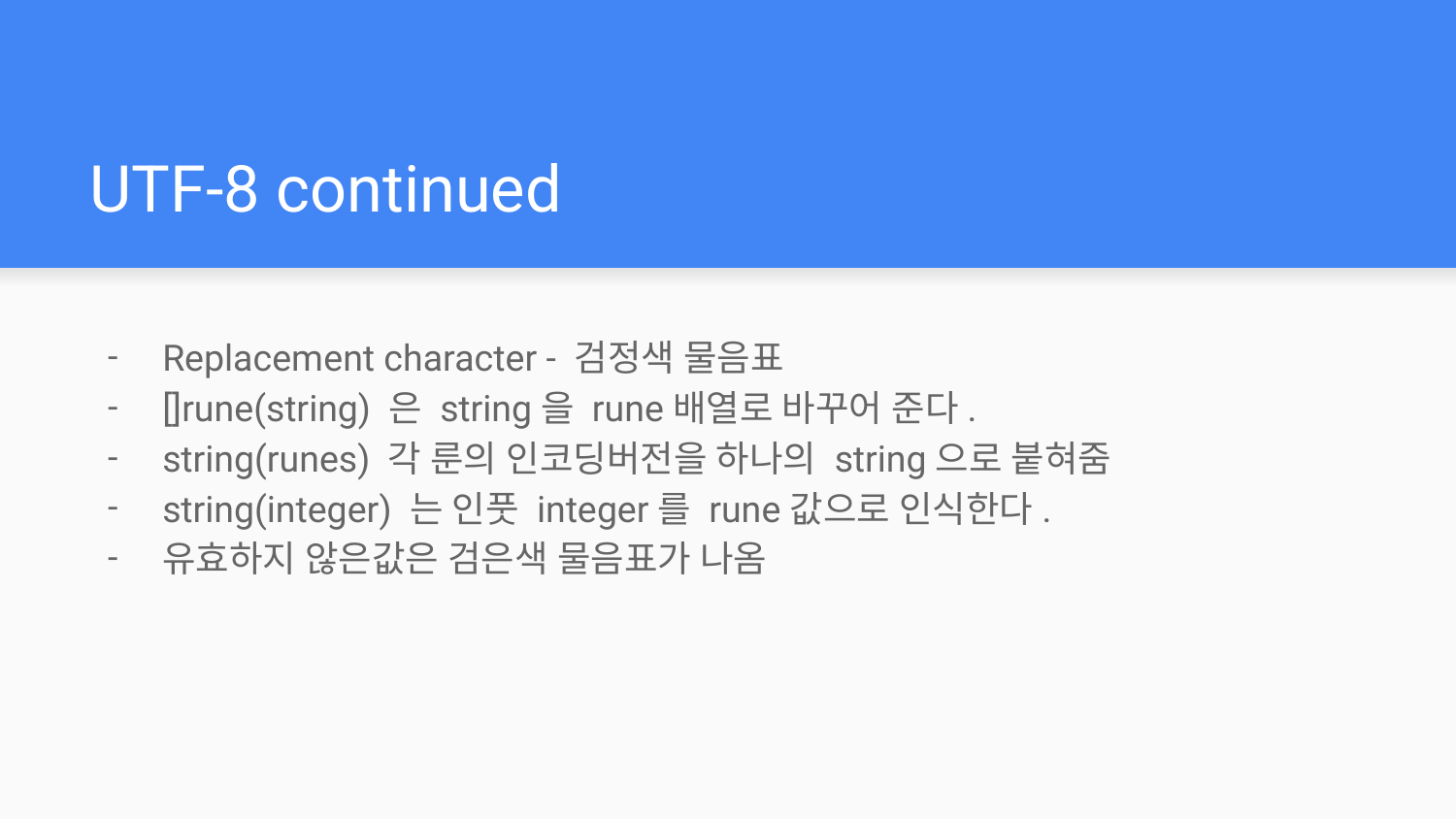

# UTF-8 continued
Replacement character - 검정색 물음표
[]rune(string) 은 string을 rune배열로 바꾸어 준다.
string(runes) 각 룬의 인코딩버전을 하나의 string으로 붙혀줌
string(integer) 는 인풋 integer를 rune값으로 인식한다.
유효하지 않은값은 검은색 물음표가 나옴